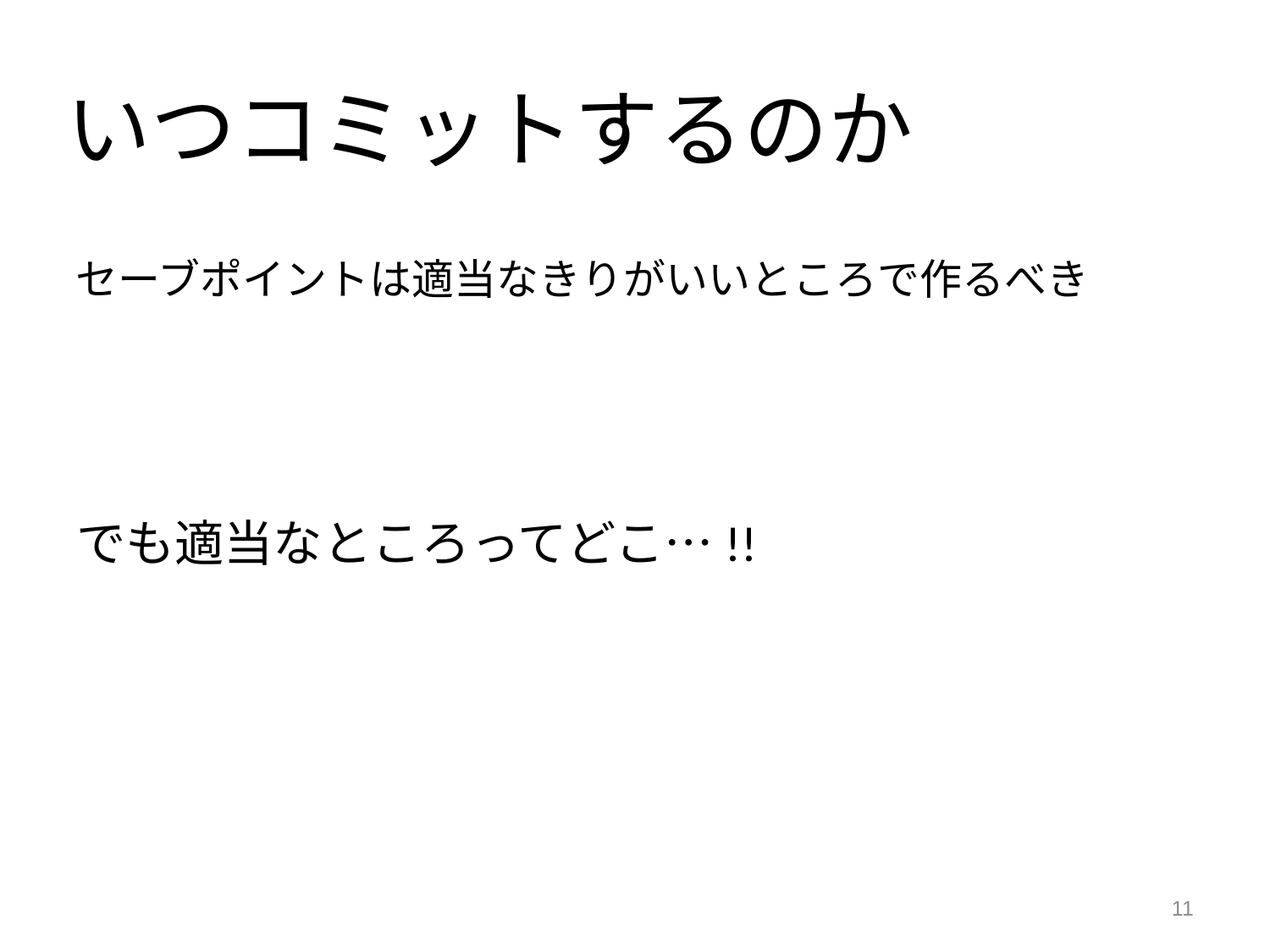

いつコミットするのか
セーブポイントは適当なきりがいいところで作るべき
でも適当なところってどこ…!!
11